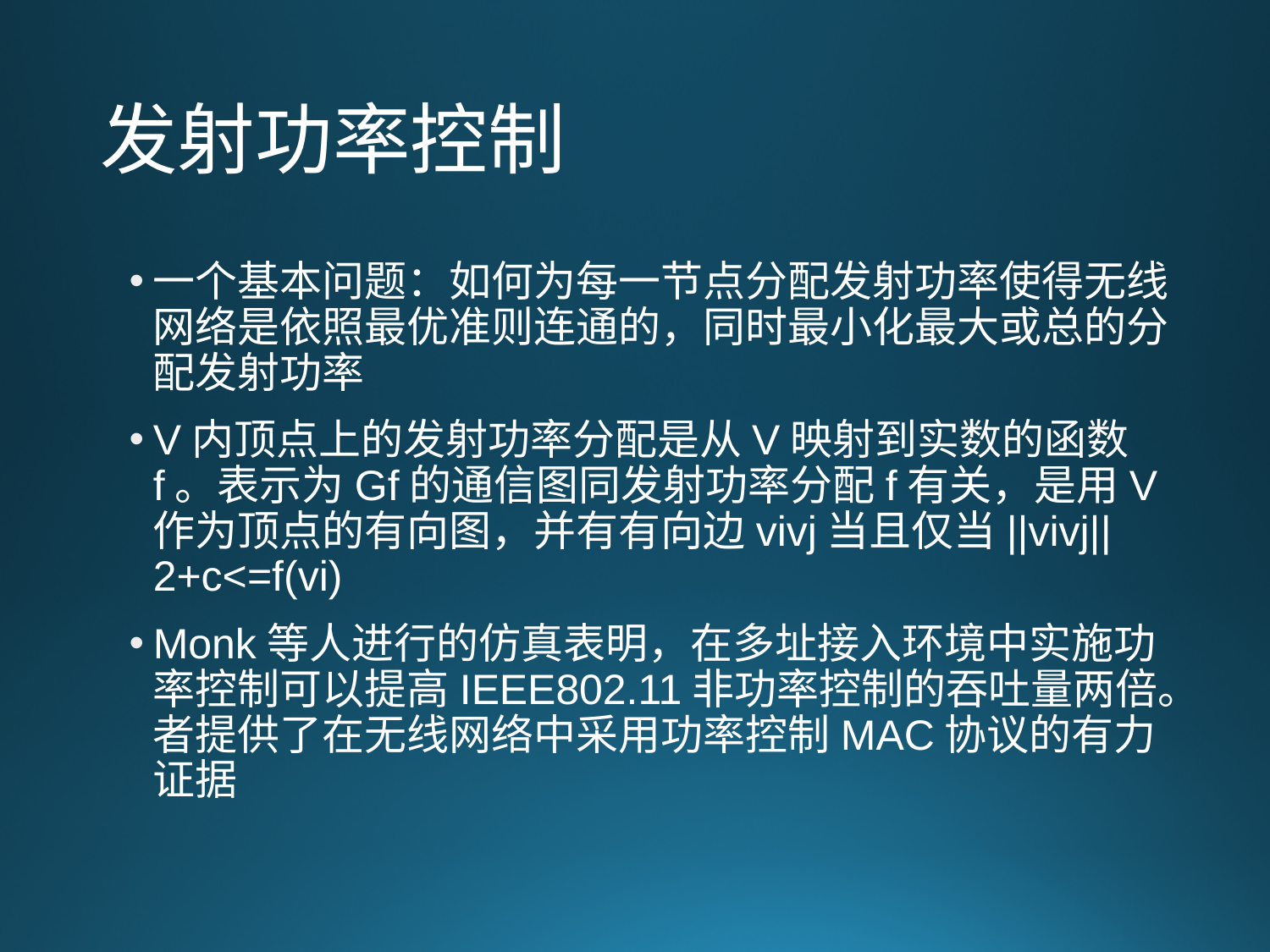

# 发射功率控制
一个基本问题：如何为每一节点分配发射功率使得无线网络是依照最优准则连通的，同时最小化最大或总的分配发射功率
V内顶点上的发射功率分配是从V映射到实数的函数f。表示为Gf的通信图同发射功率分配f有关，是用V作为顶点的有向图，并有有向边vivj当且仅当||vivj||2+c<=f(vi)
Monk等人进行的仿真表明，在多址接入环境中实施功率控制可以提高IEEE802.11非功率控制的吞吐量两倍。者提供了在无线网络中采用功率控制MAC协议的有力证据